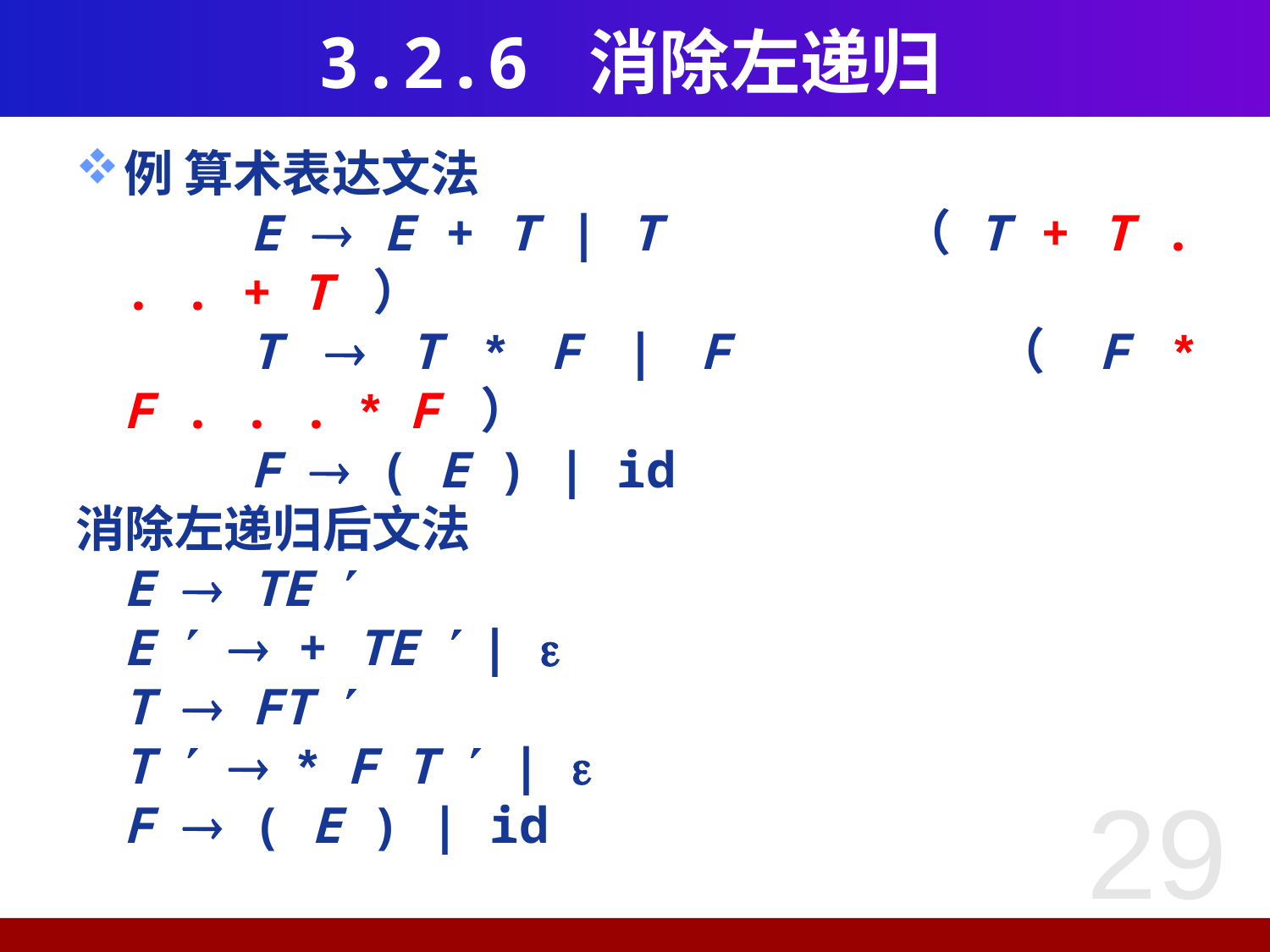

# 3.2.6 消除左递归
例 算术表达文法
		E → E + T | T		（ T + T . . . + T ）
		T → T * F | F		（ F * F . . . * F ）
		F → ( E ) | id
消除左递归后文法
 	E → TE ′
 	E ′ → + TE ′ | ε
 	T → FT ′
 	T ′ → * F T ′ | ε
 	F → ( E ) | id
29